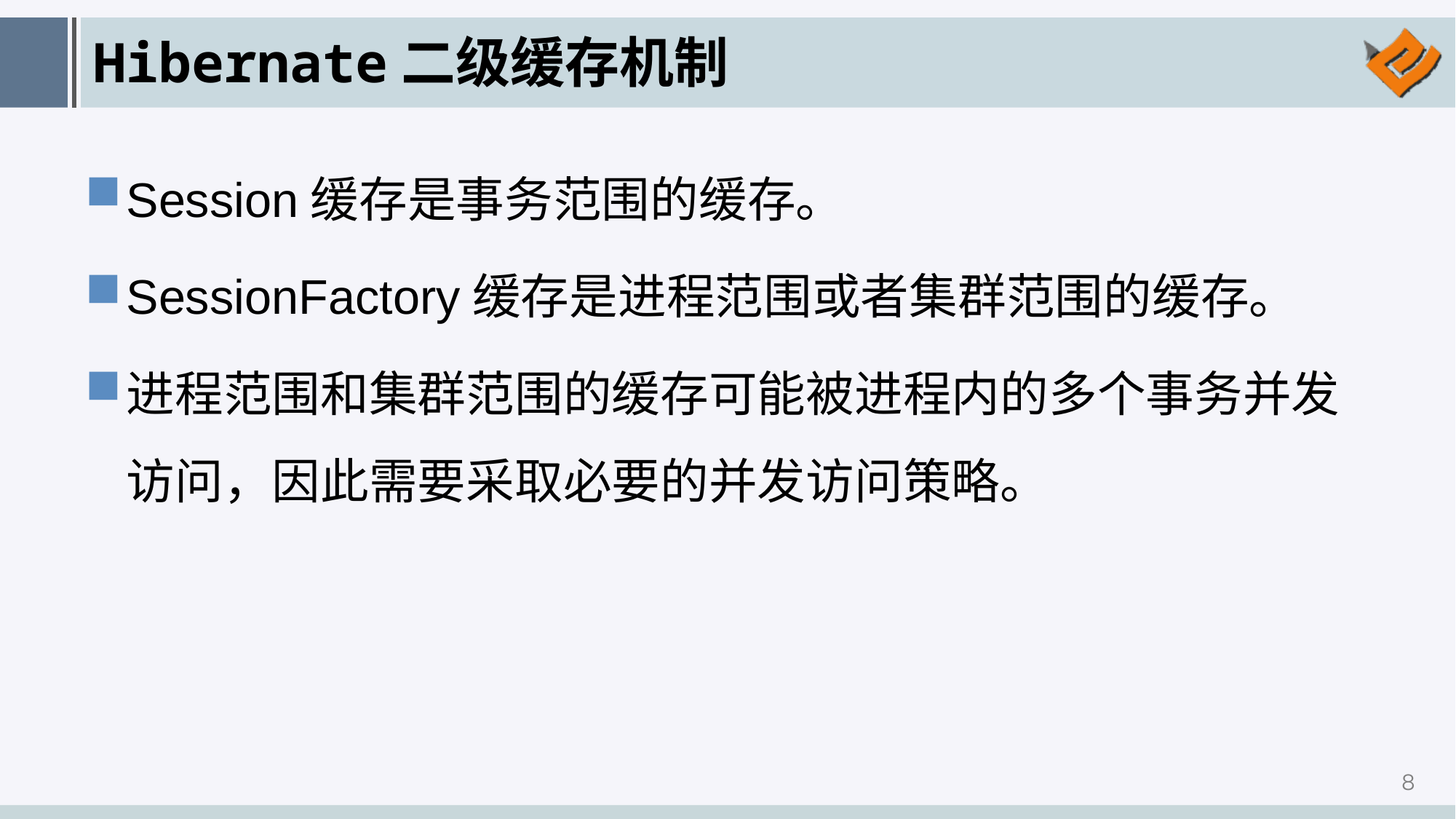

# Hibernate二级缓存机制
Session缓存是事务范围的缓存。
SessionFactory缓存是进程范围或者集群范围的缓存。
进程范围和集群范围的缓存可能被进程内的多个事务并发访问，因此需要采取必要的并发访问策略。